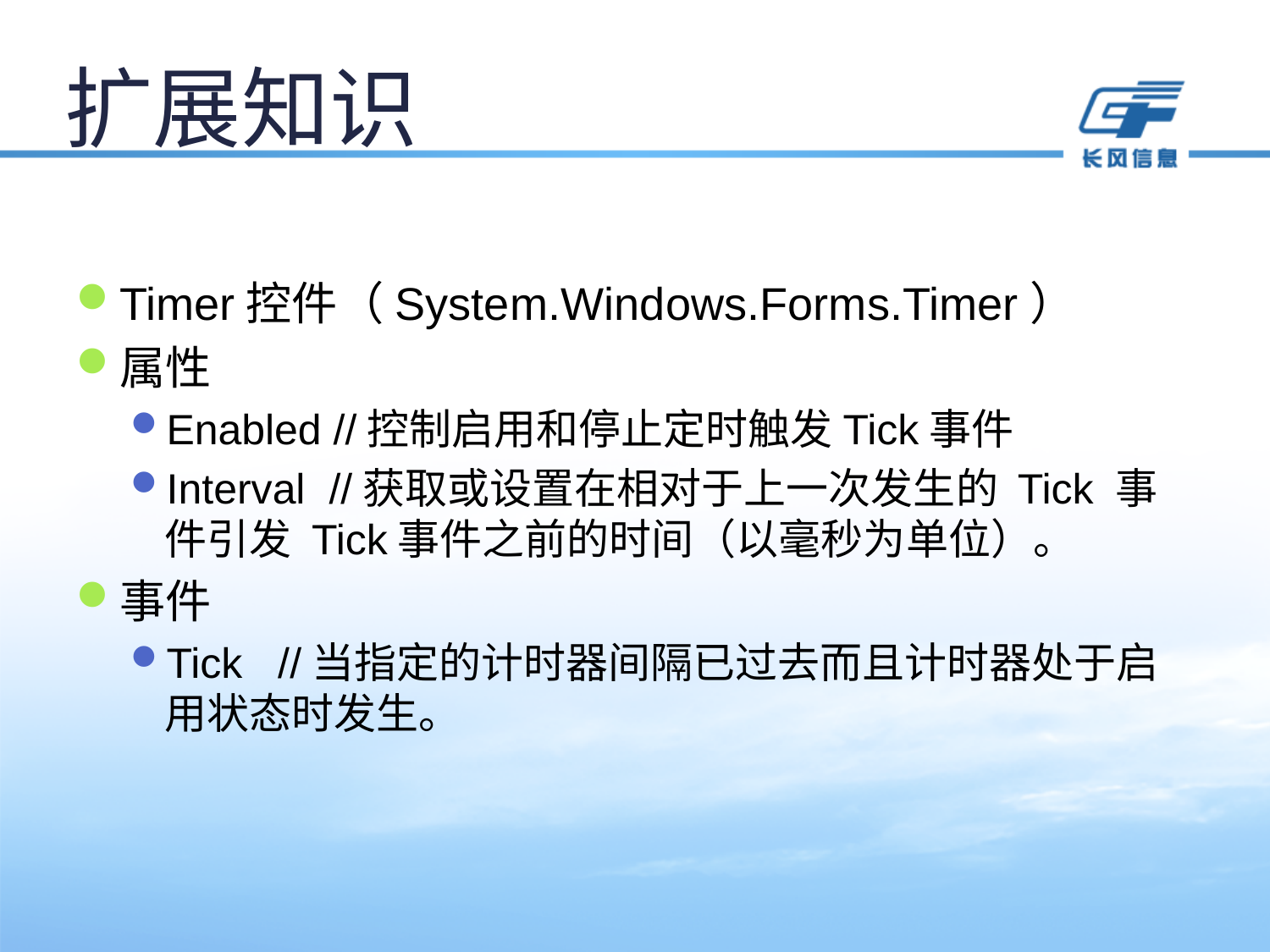

# 扩展知识
Timer控件（System.Windows.Forms.Timer）
属性
Enabled //控制启用和停止定时触发Tick事件
Interval  //获取或设置在相对于上一次发生的 Tick 事件引发 Tick事件之前的时间（以毫秒为单位）。
事件
Tick   //当指定的计时器间隔已过去而且计时器处于启用状态时发生。